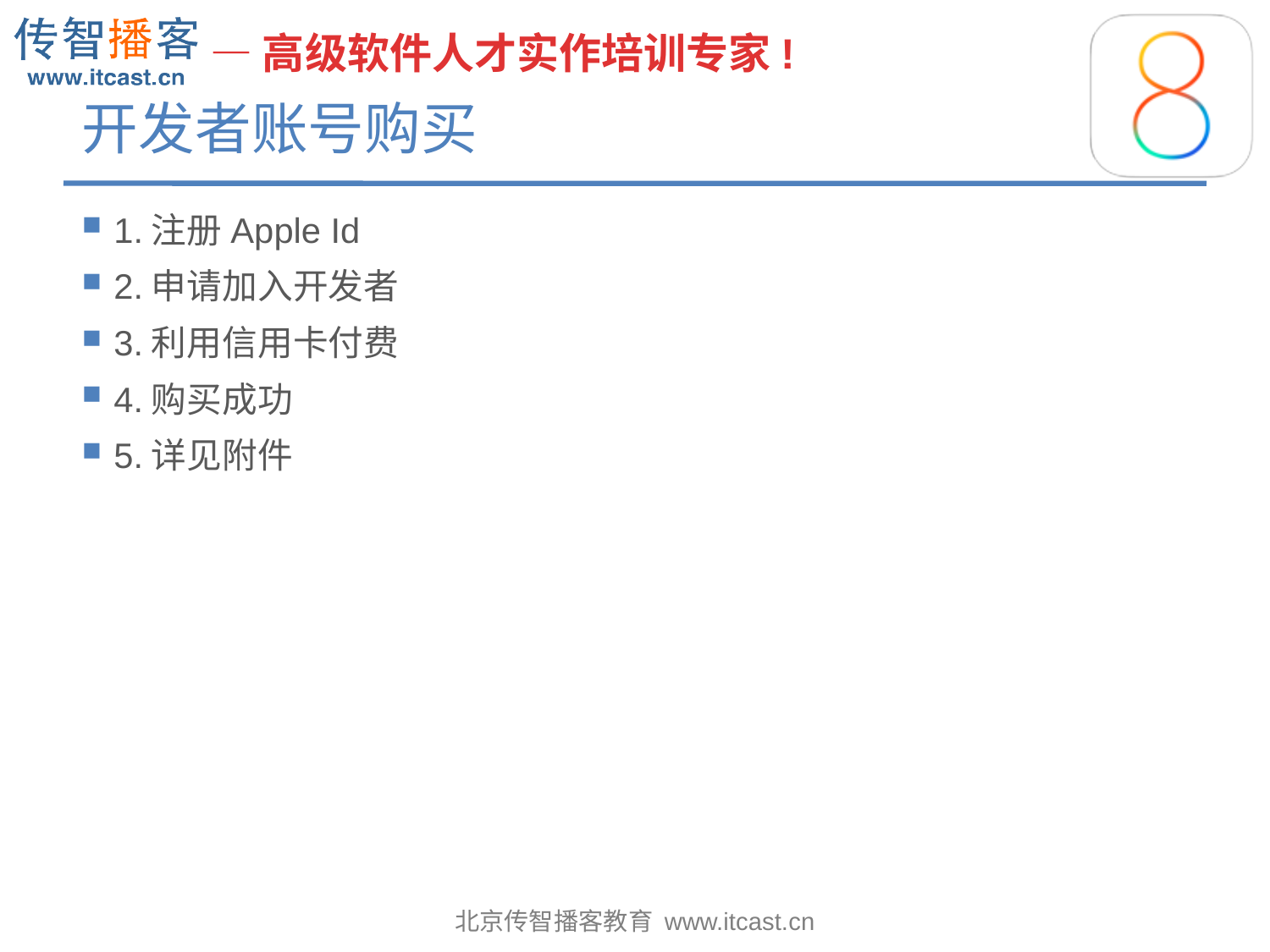

# 开发者账号购买
1.注册Apple Id
2.申请加入开发者
3.利用信用卡付费
4.购买成功
5.详见附件